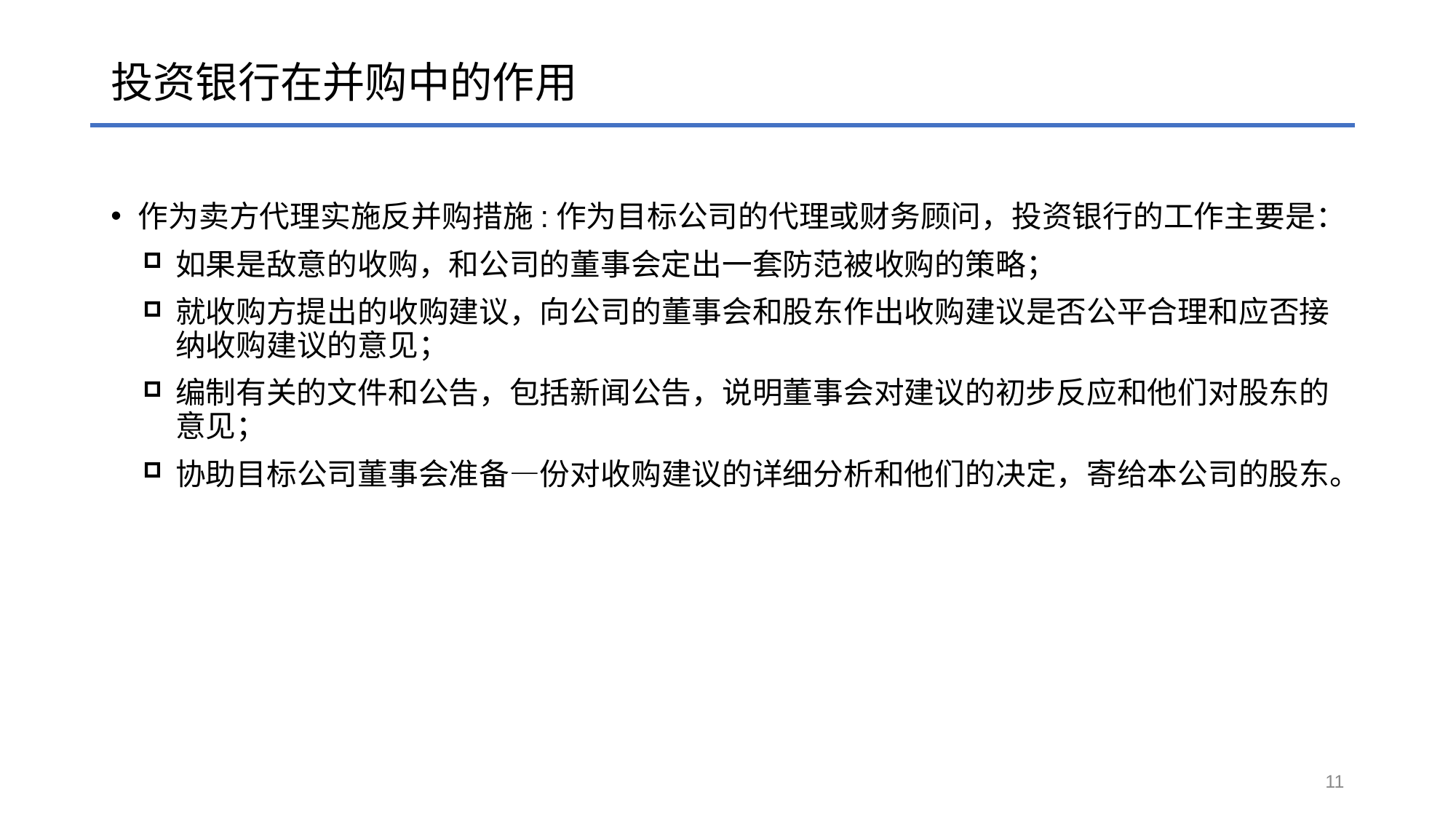

# 投资银行在并购中的作用

作为卖方代理实施反并购措施:作为目标公司的代理或财务顾问，投资银行的工作主要是：
如果是敌意的收购，和公司的董事会定出一套防范被收购的策略；
就收购方提出的收购建议，向公司的董事会和股东作出收购建议是否公平合理和应否接纳收购建议的意见；
编制有关的文件和公告，包括新闻公告，说明董事会对建议的初步反应和他们对股东的意见；
协助目标公司董事会准备—份对收购建议的详细分析和他们的决定，寄给本公司的股东。
11